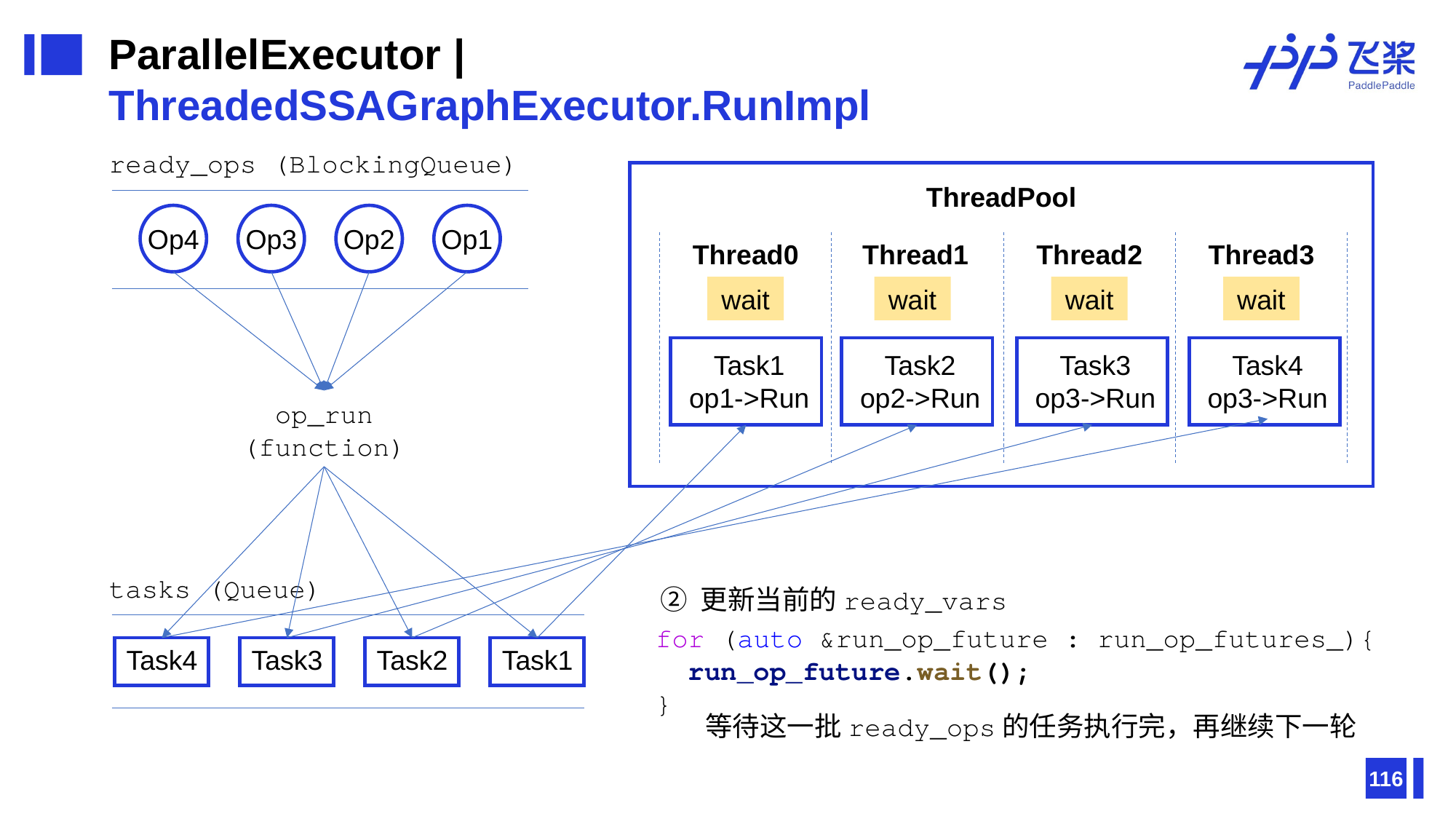

ParallelExecutor | ThreadedSSAGraphExecutor.RunImpl
ready_ops (BlockingQueue)

ThreadPool
Thread0
Thread1
Thread2
Thread3
wait
wait
wait
wait

Op4

Op3

Op2

Op1

Task1
op1->Run

Task2
op2->Run

Task3
op3->Run

Task4
op3->Run
op_run
(function)
② 更新当前的ready_vars
tasks (Queue)
for (auto &run_op_future : run_op_futures_){
  run_op_future.wait();
}
Task4

Task3

Task2

Task1

等待这一批ready_ops的任务执行完，再继续下一轮
116